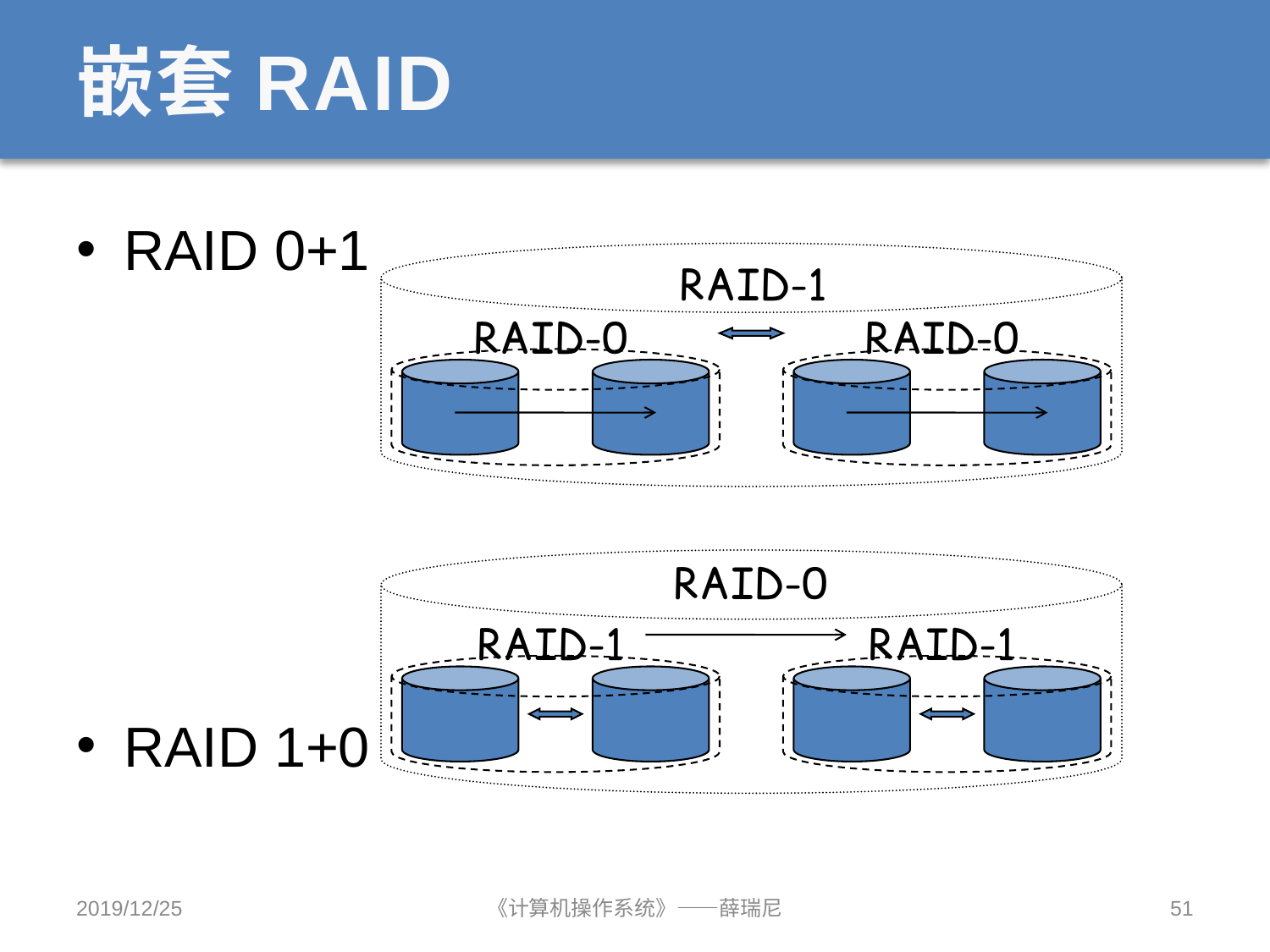

# 嵌套RAID
RAID 0+1

RAID 1+0

RAID-1
RAID-0
RAID-0

RAID-0
RAID-1
RAID-1

2019/12/25
《计算机操作系统》——薛瑞尼
51